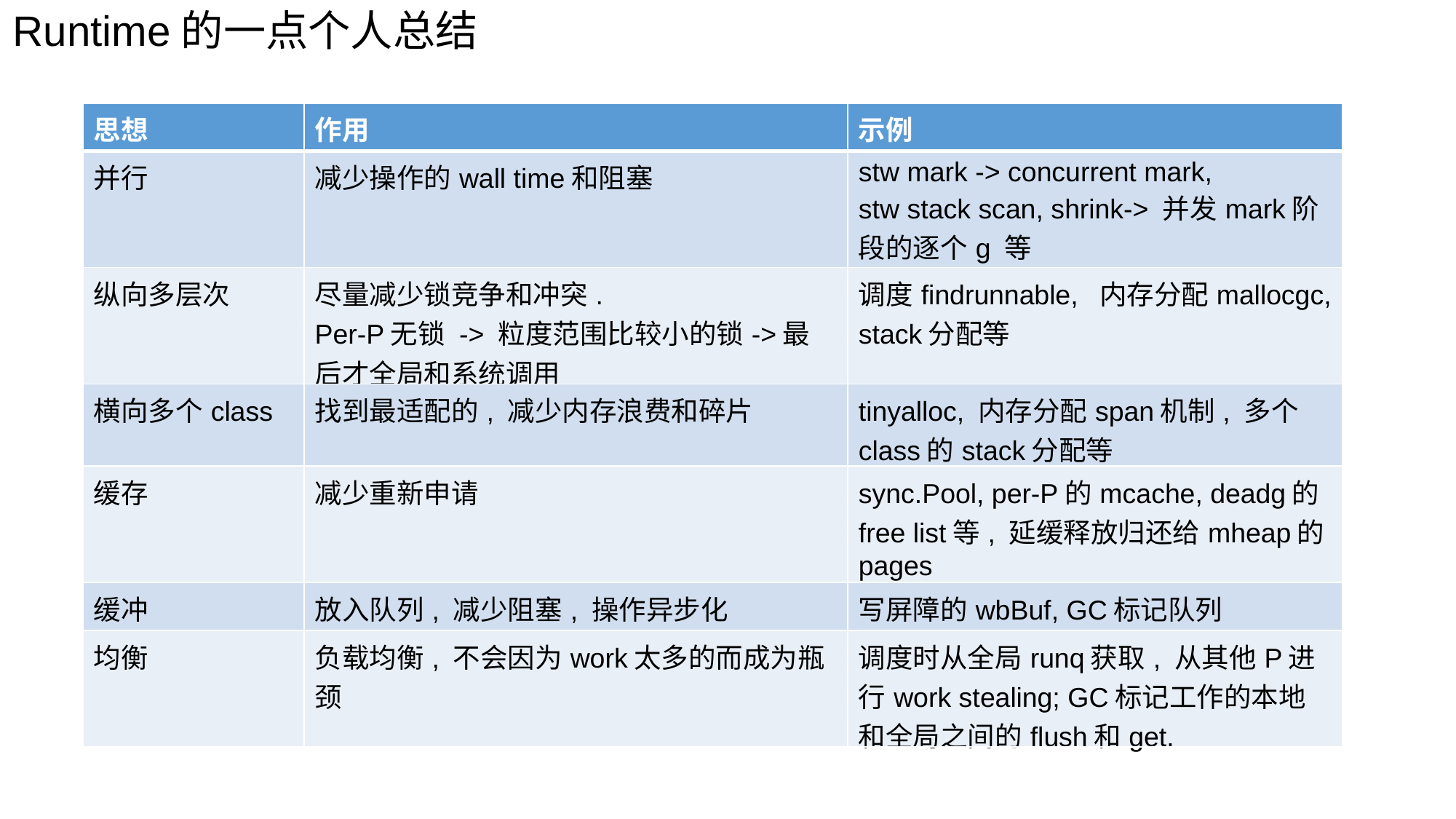

Runtime的一点个人总结
| 思想 | 作用 | 示例 |
| --- | --- | --- |
| 并行 | 减少操作的wall time和阻塞 | stw mark -> concurrent mark, stw stack scan, shrink-> 并发mark阶段的逐个g 等 |
| 纵向多层次 | 尽量减少锁竞争和冲突. Per-P无锁 -> 粒度范围比较小的锁->最后才全局和系统调用 | 调度findrunnable, 内存分配mallocgc, stack分配等 |
| 横向多个class | 找到最适配的, 减少内存浪费和碎片 | tinyalloc, 内存分配span机制, 多个class的stack分配等 |
| 缓存 | 减少重新申请 | sync.Pool, per-P的mcache, deadg的free list等, 延缓释放归还给mheap的pages |
| 缓冲 | 放入队列, 减少阻塞, 操作异步化 | 写屏障的wbBuf, GC标记队列 |
| 均衡 | 负载均衡, 不会因为work太多的而成为瓶颈 | 调度时从全局runq获取, 从其他P进行work stealing; GC标记工作的本地和全局之间的flush和get. |